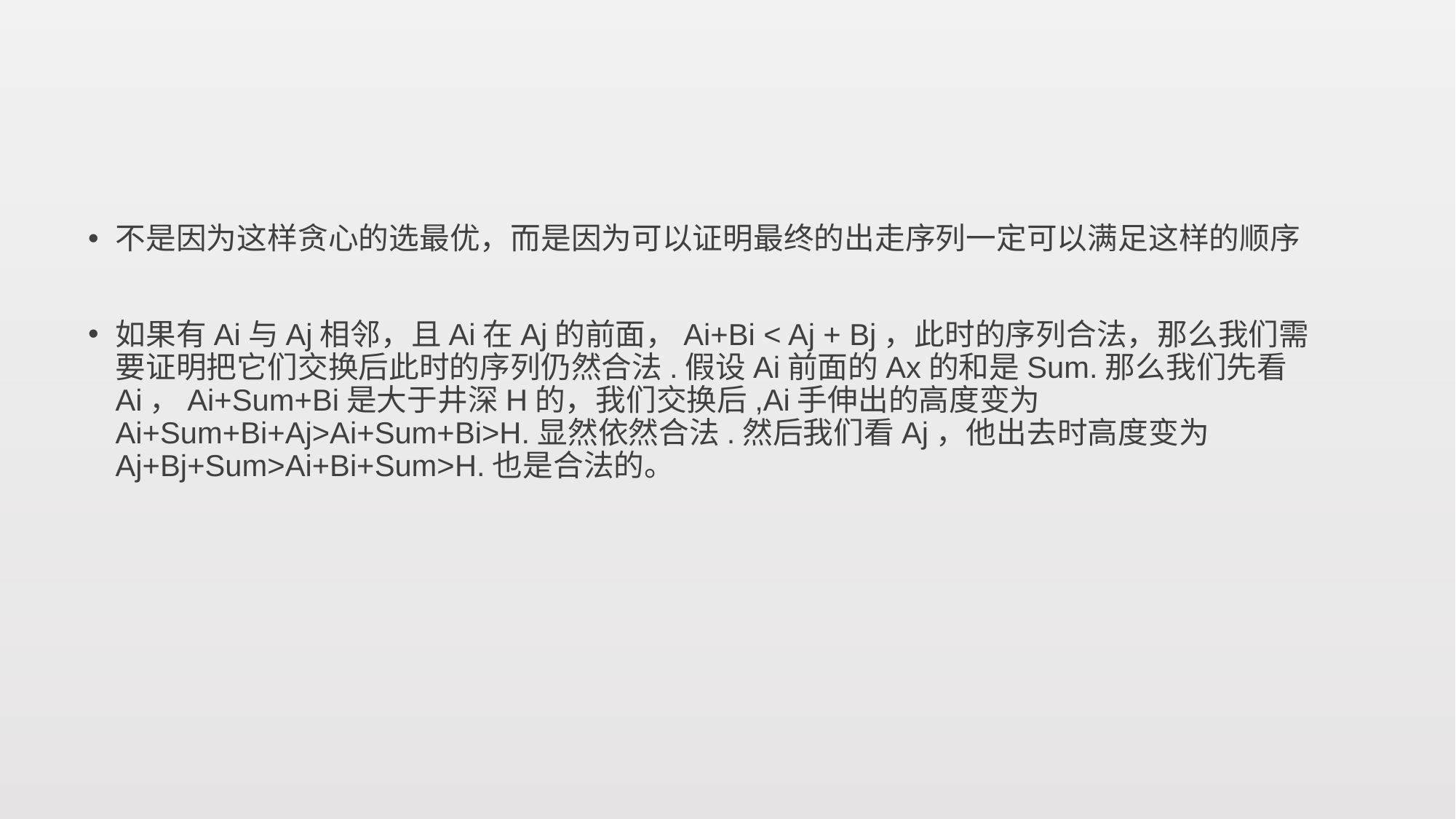

#
不是因为这样贪心的选最优，而是因为可以证明最终的出走序列一定可以满足这样的顺序

如果有Ai与Aj相邻，且Ai在Aj的前面，Ai+Bi < Aj + Bj，此时的序列合法，那么我们需要证明把它们交换后此时的序列仍然合法.假设Ai前面的Ax的和是Sum.那么我们先看Ai，Ai+Sum+Bi是大于井深H的，我们交换后,Ai手伸出的高度变为Ai+Sum+Bi+Aj>Ai+Sum+Bi>H.显然依然合法.然后我们看Aj，他出去时高度变为Aj+Bj+Sum>Ai+Bi+Sum>H.也是合法的。